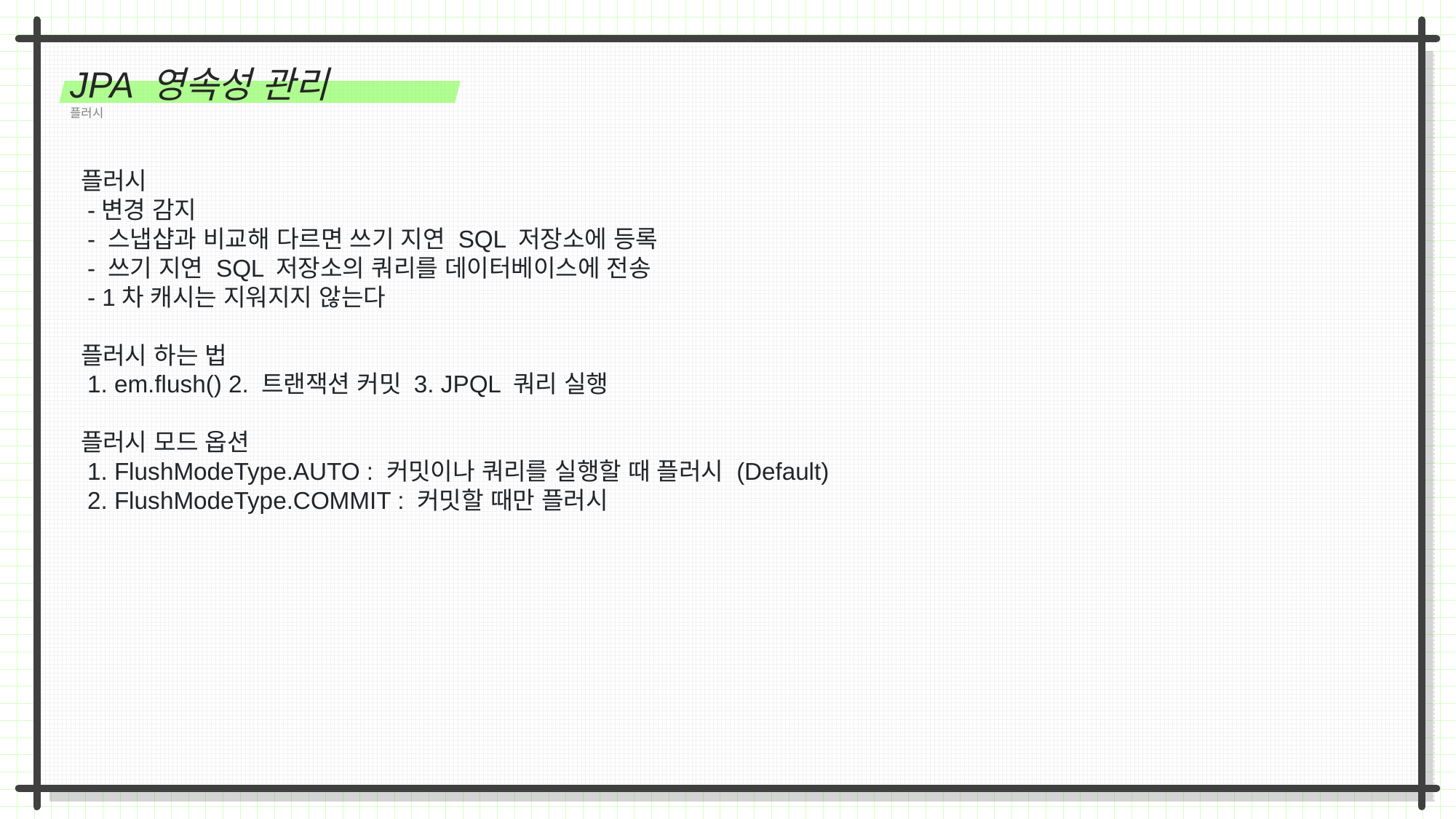

JPA 영속성 관리
플러시

플러시
 -변경 감지
 - 스냅샵과 비교해 다르면 쓰기 지연 SQL 저장소에 등록
 - 쓰기 지연 SQL 저장소의 쿼리를 데이터베이스에 전송
 - 1차 캐시는 지워지지 않는다

플러시 하는 법
 1. em.flush() 2. 트랜잭션 커밋 3. JPQL 쿼리 실행

플러시 모드 옵션
 1. FlushModeType.AUTO : 커밋이나 쿼리를 실행할 때 플러시 (Default)
 2. FlushModeType.COMMIT : 커밋할 때만 플러시